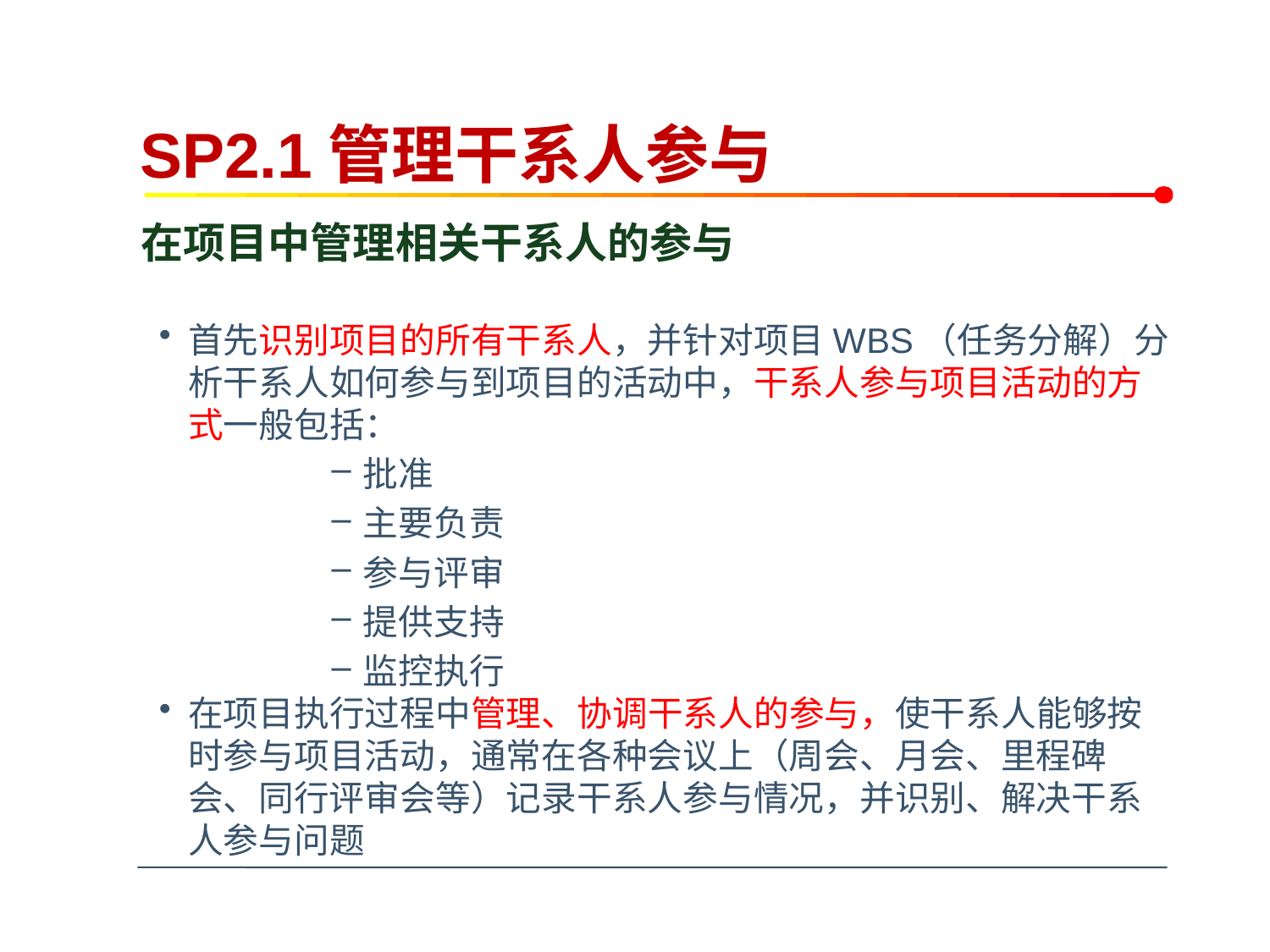

# SP2.1管理干系人参与
在项目中管理相关干系人的参与

首先识别项目的所有干系人，并针对项目WBS（任务分解）分析干系人如何参与到项目的活动中，干系人参与项目活动的方式一般包括：
批准
主要负责
参与评审
提供支持
监控执行
在项目执行过程中管理、协调干系人的参与，使干系人能够按时参与项目活动，通常在各种会议上（周会、月会、里程碑会、同行评审会等）记录干系人参与情况，并识别、解决干系人参与问题